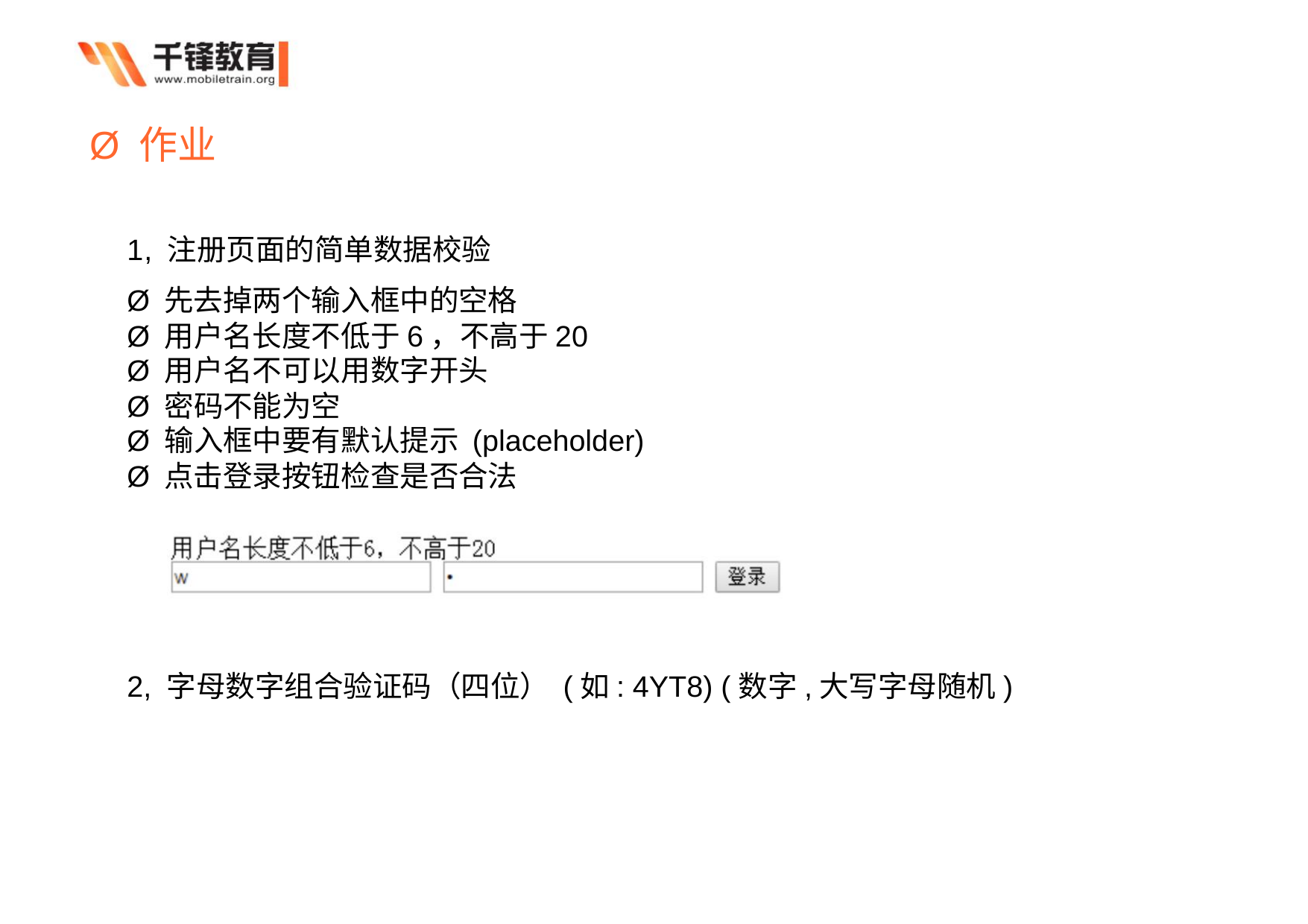

Ø 作业
1
, 注册页面的简单数据校验
Ø 先去掉两个输入框中的空格
Ø 用户名长度不低于6，不高于20
Ø 用户名不可以用数字开头
Ø 密码不能为空
Ø 输入框中要有默认提示 (placeholder)
Ø 点击登录按钮检查是否合法
2, 字母数字组合验证码（四位） (如: 4YT8) (数字,大写字母随机)